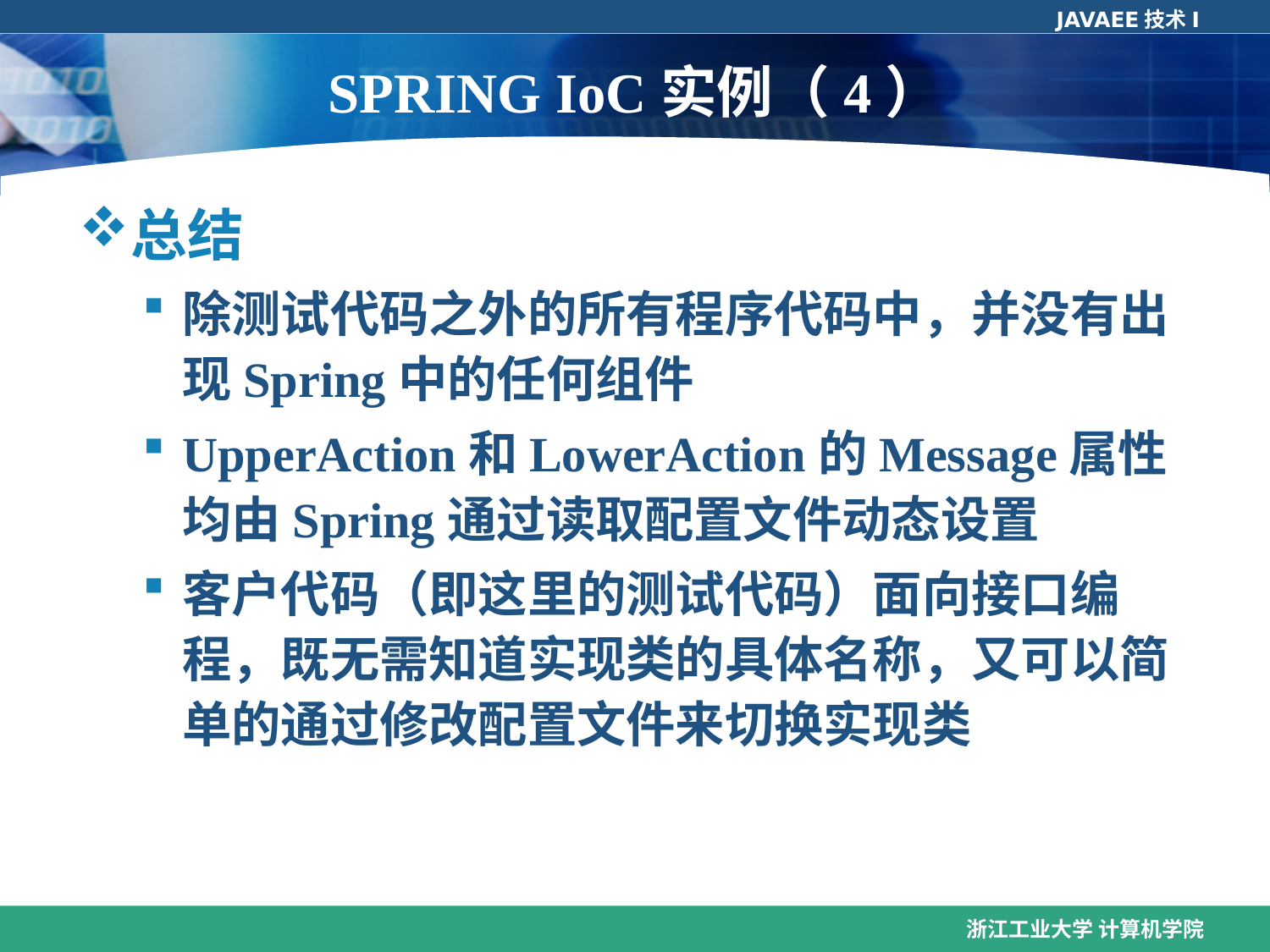

# SPRING IoC实例（4）
总结
除测试代码之外的所有程序代码中，并没有出现Spring中的任何组件
UpperAction和LowerAction的Message属性均由Spring通过读取配置文件动态设置
客户代码（即这里的测试代码）面向接口编程，既无需知道实现类的具体名称，又可以简单的通过修改配置文件来切换实现类